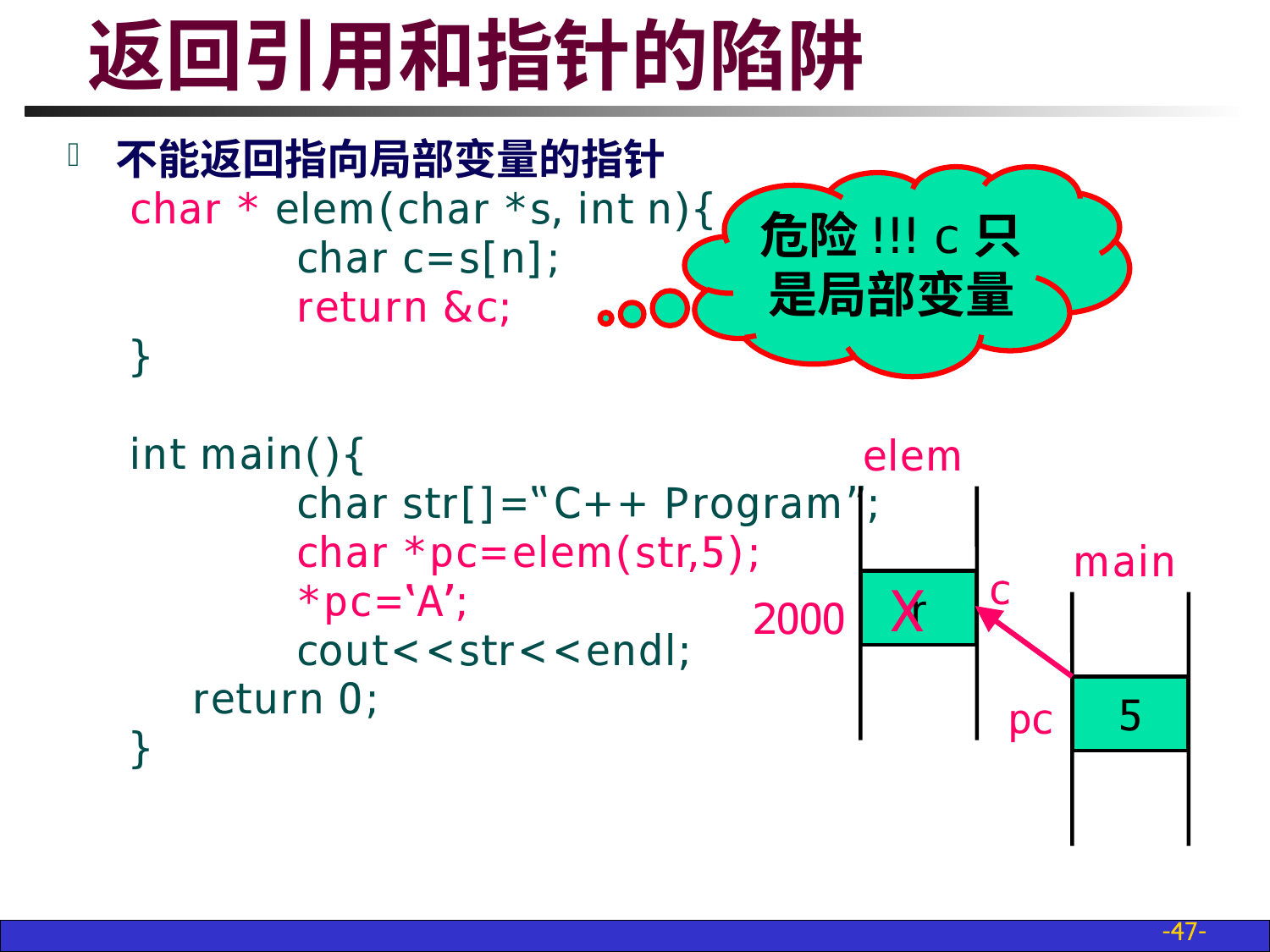

# 返回引用和指针的陷阱
不能返回指向局部变量的指针
char * elem(char *s, int n){
		char c=s[n];
		return &c;
}

int main(){
		char str[]=“C++ Program”;
		char *pc=elem(str,5);
		*pc=‘A’;
		cout<<str<<endl;
     return 0;
}
危险!!! c只是局部变量
elem

 c
r
main
2000

5

pc
X
-47-